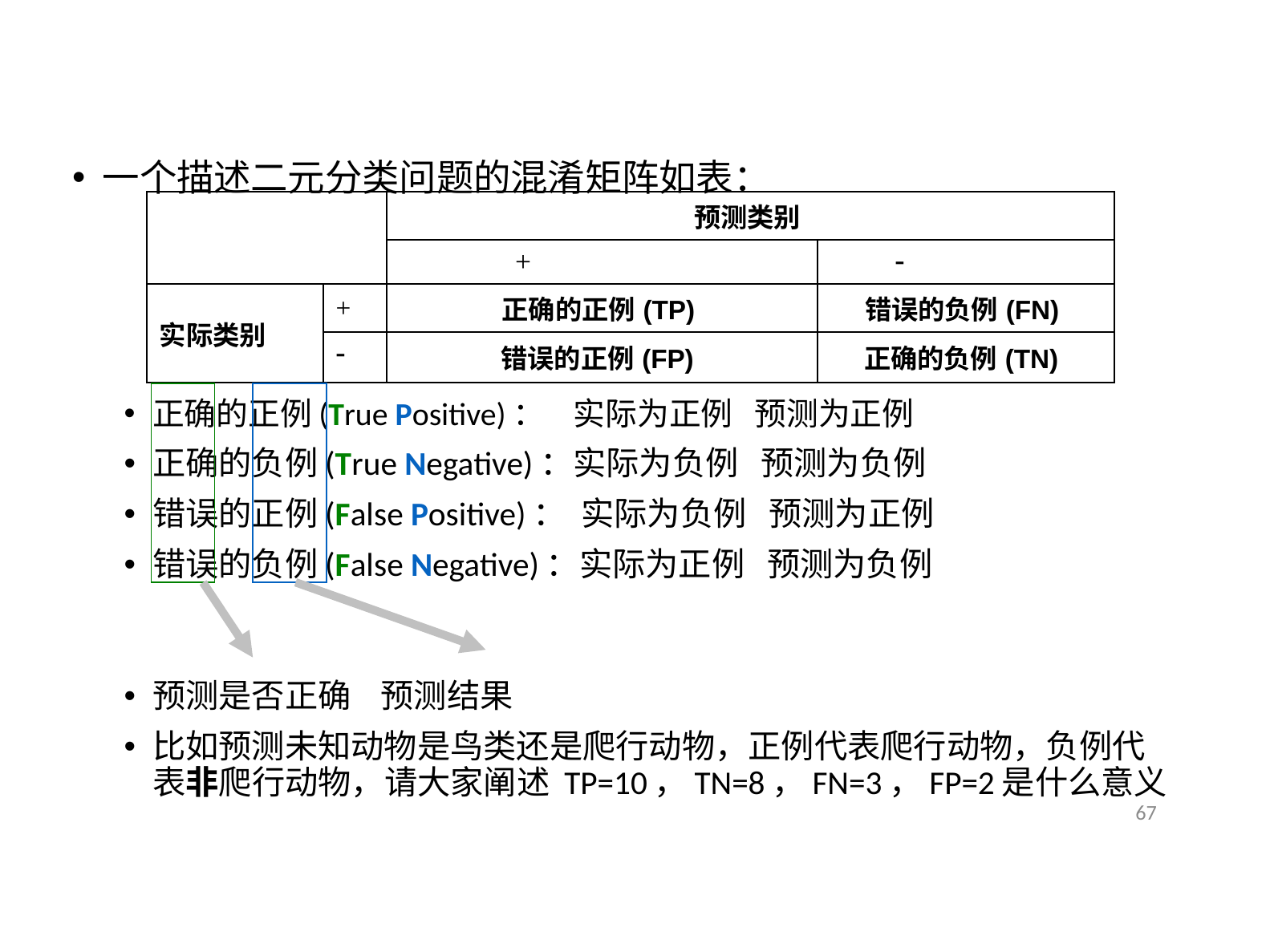

一个描述二元分类问题的混淆矩阵如表：

|  |  | 预测类别 |  |
| --- | --- | --- | --- |
|  |  | + | − |
| 实际类别 | + | 正确的正例(TP) | 错误的负例(FN) |
|  | − | 错误的正例(FP) | 正确的负例(TN) |

正确的正例(True Positive)：    实际为正例   预测为正例
正确的负例(True Negative)：实际为负例   预测为负例
错误的正例(False Positive)：  实际为负例   预测为正例
错误的负例(False Negative)：实际为正例   预测为负例

预测是否正确    预测结果
比如预测未知动物是鸟类还是爬行动物，正例代表爬行动物，负例代表非爬行动物，请大家阐述 TP=10，TN=8，FN=3，FP=2是什么意义

67